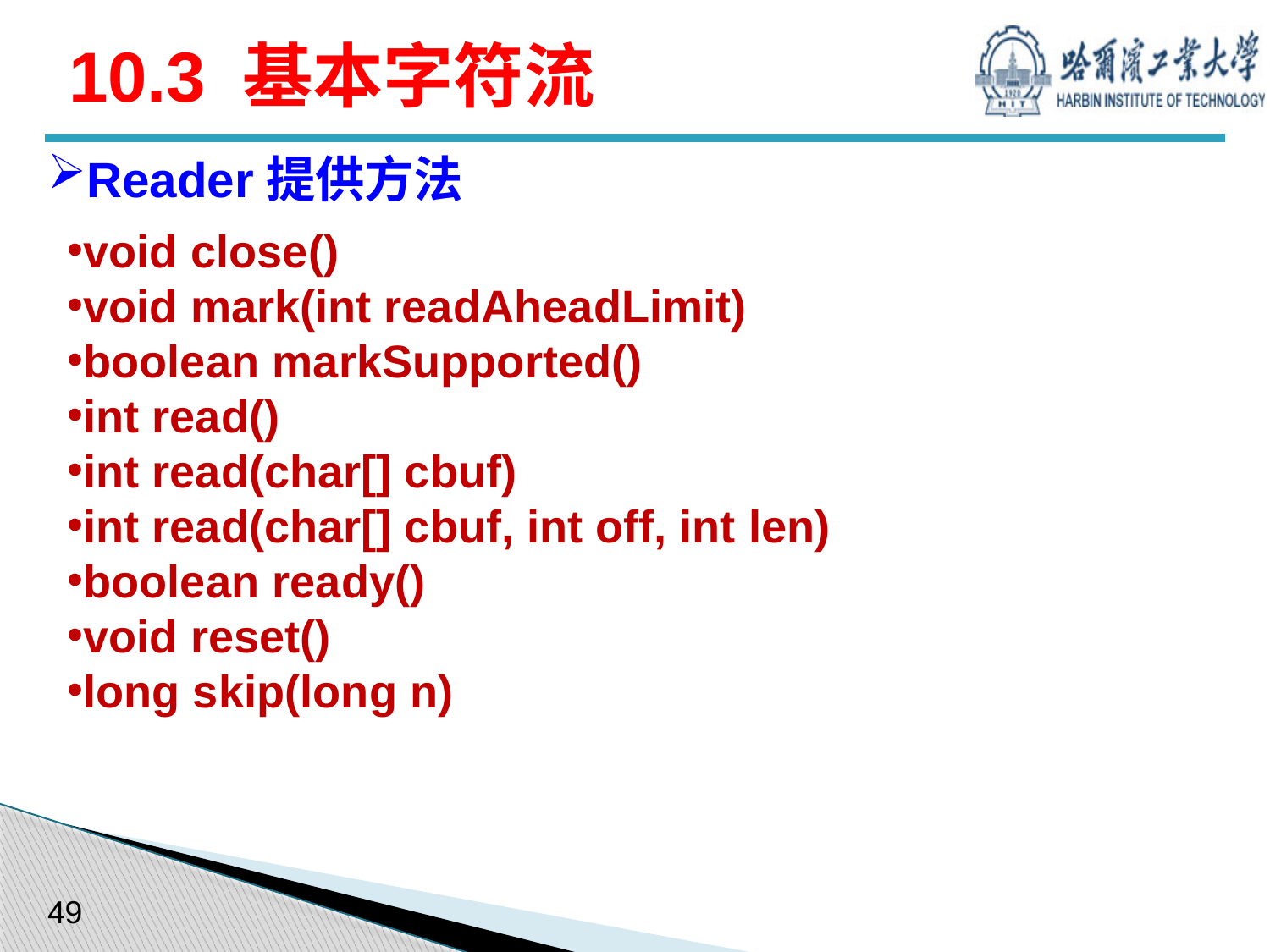

# 10.3 基本字符流
Reader提供方法
void close()
void mark(int readAheadLimit)
boolean markSupported()
int read()
int read(char[] cbuf)
int read(char[] cbuf, int off, int len)
boolean ready()
void reset()
long skip(long n)